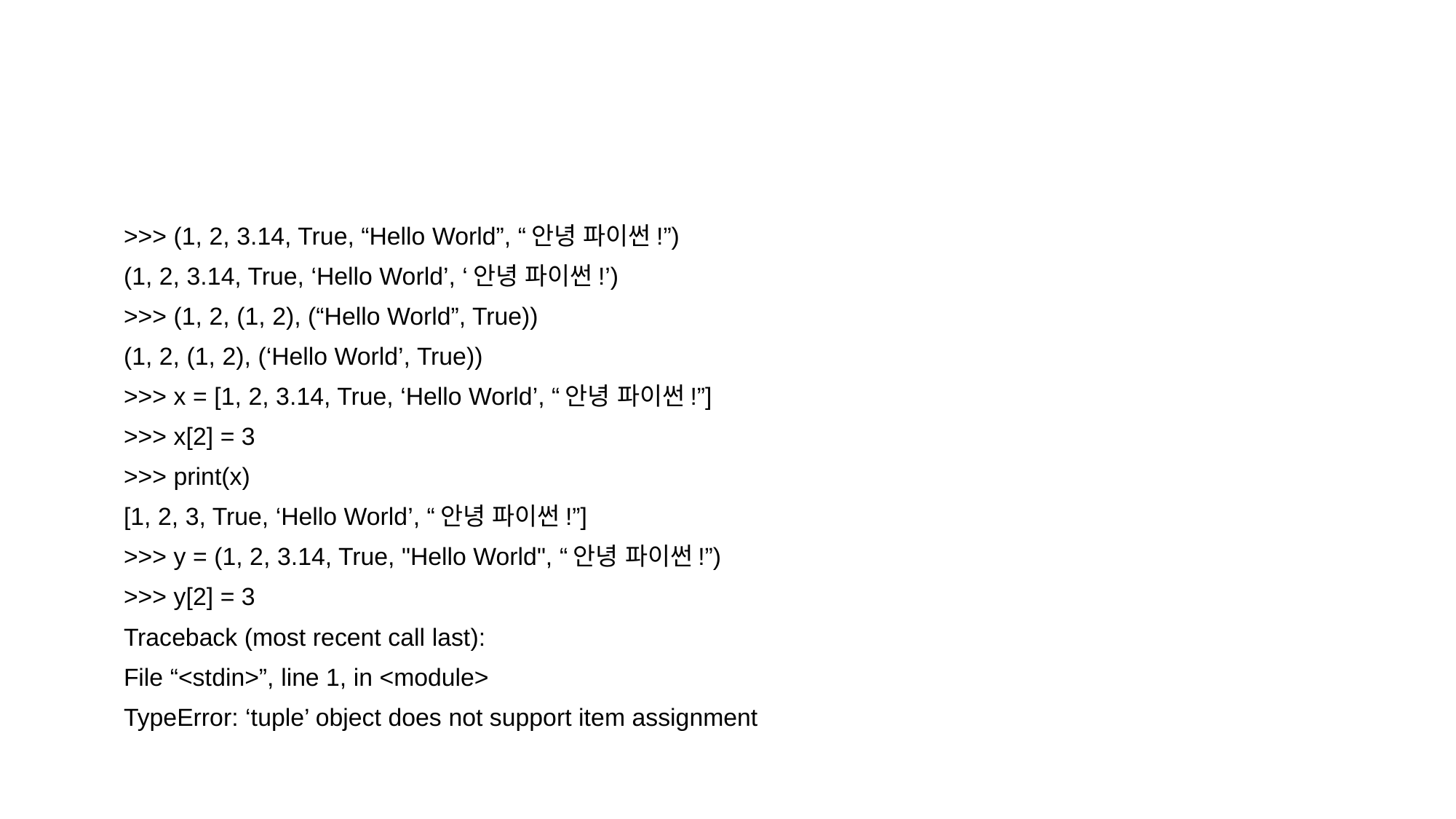

#
>>> (1, 2, 3.14, True, “Hello World”, “안녕 파이썬!”)
(1, 2, 3.14, True, ‘Hello World’, ‘안녕 파이썬!’)
>>> (1, 2, (1, 2), (“Hello World”, True))
(1, 2, (1, 2), (‘Hello World’, True))
>>> x = [1, 2, 3.14, True, ‘Hello World’, “안녕 파이썬!”]
>>> x[2] = 3
>>> print(x)
[1, 2, 3, True, ‘Hello World’, “안녕 파이썬!”]
>>> y = (1, 2, 3.14, True, "Hello World", “안녕 파이썬!”)
>>> y[2] = 3
Traceback (most recent call last):
File “<stdin>”, line 1, in <module>
TypeError: ‘tuple’ object does not support item assignment